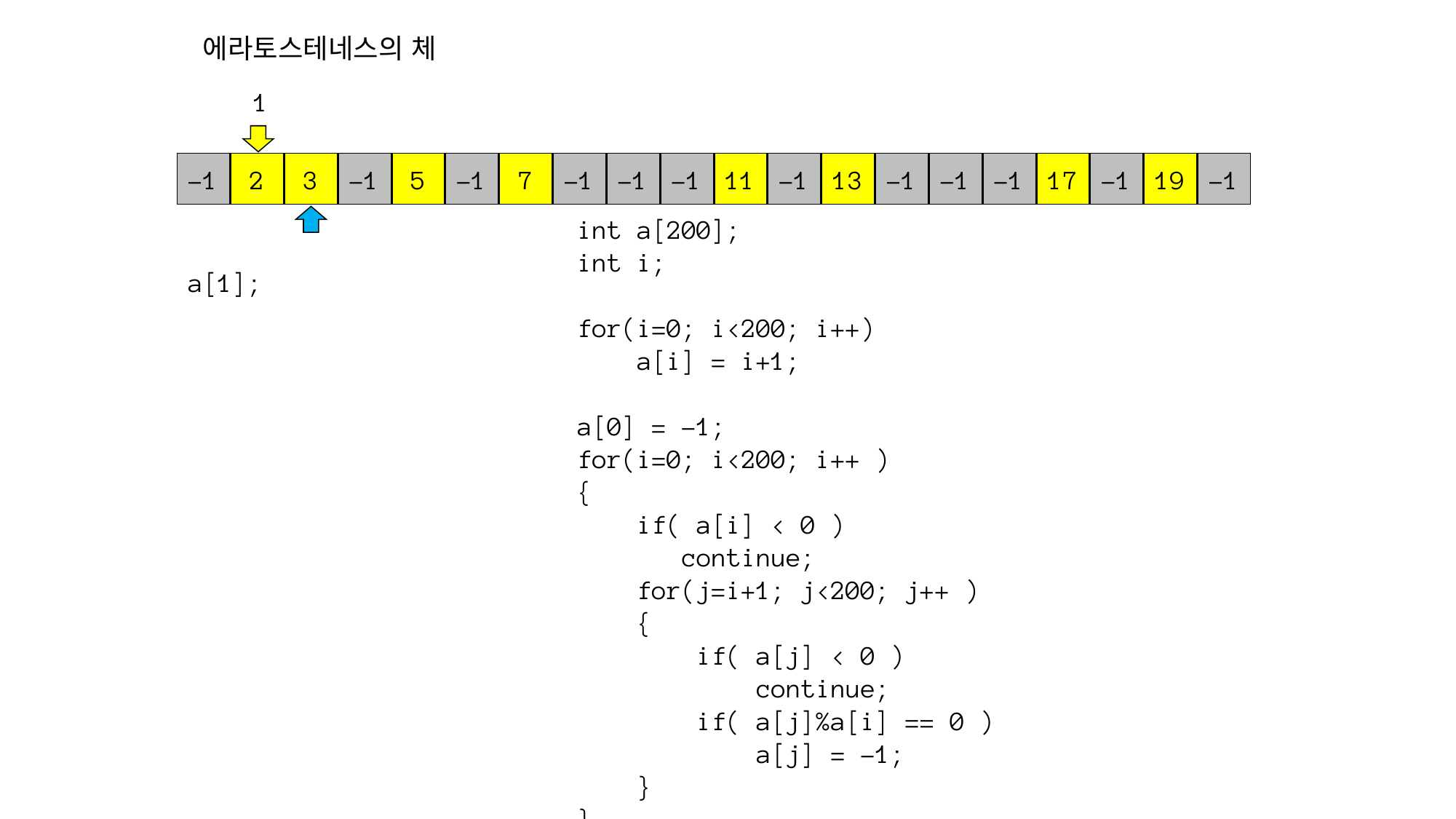

에라토스테네스의 체
1

-1
2
3
-1
5
-1
7
-1
-1
-1
11
-1
13
-1
-1
-1
17
-1
19
-1

int a[200];
int i;

for(i=0; i<200; i++)
    a[i] = i+1;

a[0] = -1;
for(i=0; i<200; i++ )
{
    if( a[i] < 0 )
       continue;
    for(j=i+1; j<200; j++ )
    {
        if( a[j] < 0 )
            continue;
        if( a[j]%a[i] == 0 )
            a[j] = -1;
    }
}
a[1];